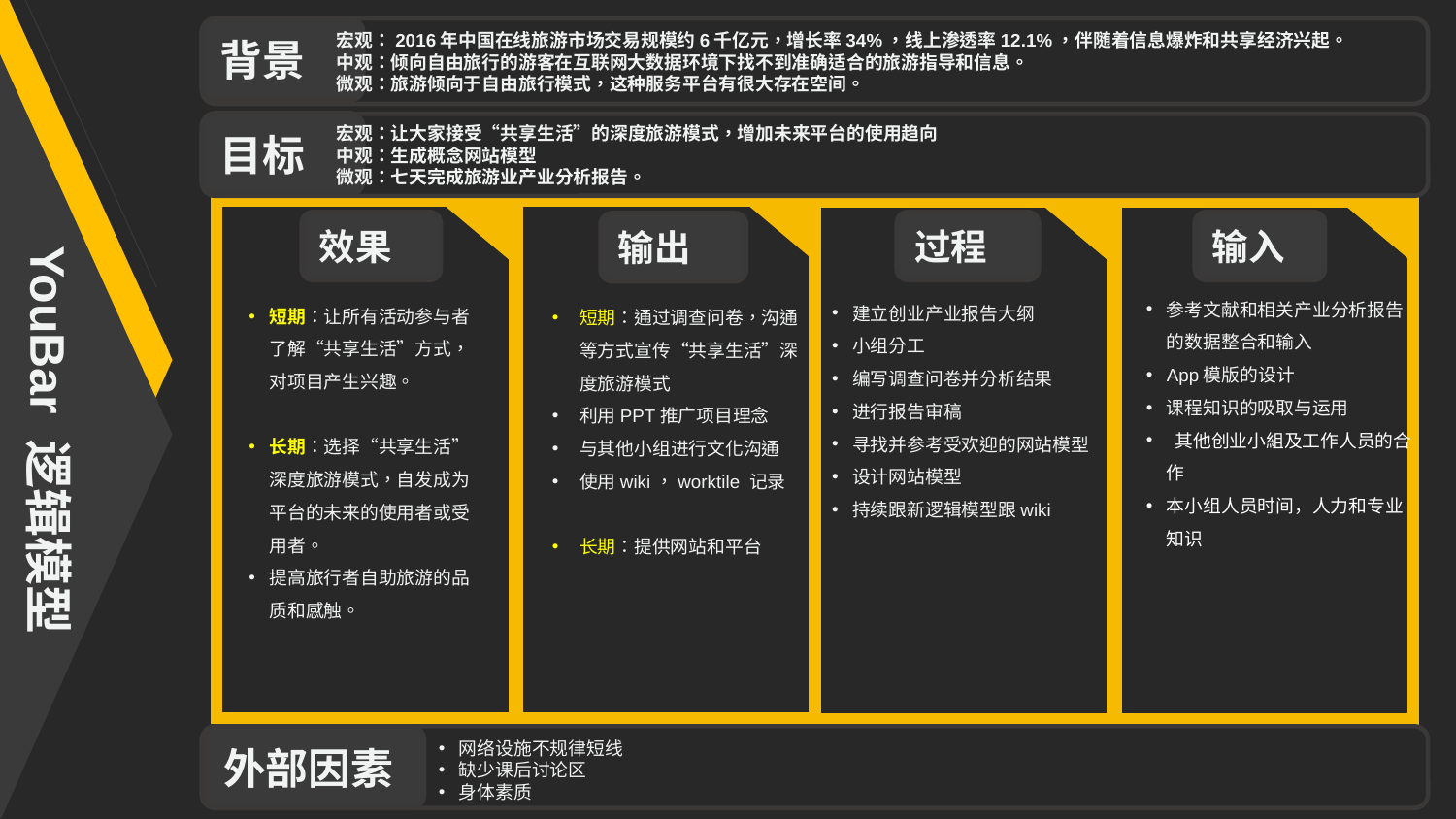

背景

宏观：2016年中国在线旅游市场交易规模约6千亿元，增长率34%，线上渗透率12.1%，伴随着信息爆炸和共享经济兴起。
中观：倾向自由旅行的游客在互联网大数据环境下找不到准确适合的旅游指导和信息。
微观：旅游倾向于自由旅行模式，这种服务平台有很大存在空间。
目标

宏观：让大家接受“共享生活”的深度旅游模式，增加未来平台的使用趋向
中观：生成概念网站模型
微观：七天完成旅游业产业分析报告。
 YouBar 逻辑模型

效果
过程
输入
输出
参考文献和相关产业分析报告的数据整合和输入
App模版的设计
课程知识的吸取与运用
 其他创业小組及工作人员的合作
本小组人员时间，人力和专业知识
建立创业产业报告大纲
小组分工
编写调查问卷并分析结果
进行报告审稿
寻找并参考受欢迎的网站模型
设计网站模型
持续跟新逻辑模型跟wiki
短期：让所有活动参与者了解“共享生活”方式，对项目产生兴趣。

长期：选择“共享生活”深度旅游模式，自发成为平台的未来的使用者或受用者。
提高旅行者自助旅游的品质和感触。

短期：通过调查问卷，沟通等方式宣传“共享生活”深度旅游模式
利用PPT推广项目理念
与其他小组进行文化沟通
使用wiki，worktile 记录

长期：提供网站和平台

外部因素
网络设施不规律短线
缺少课后讨论区
身体素质